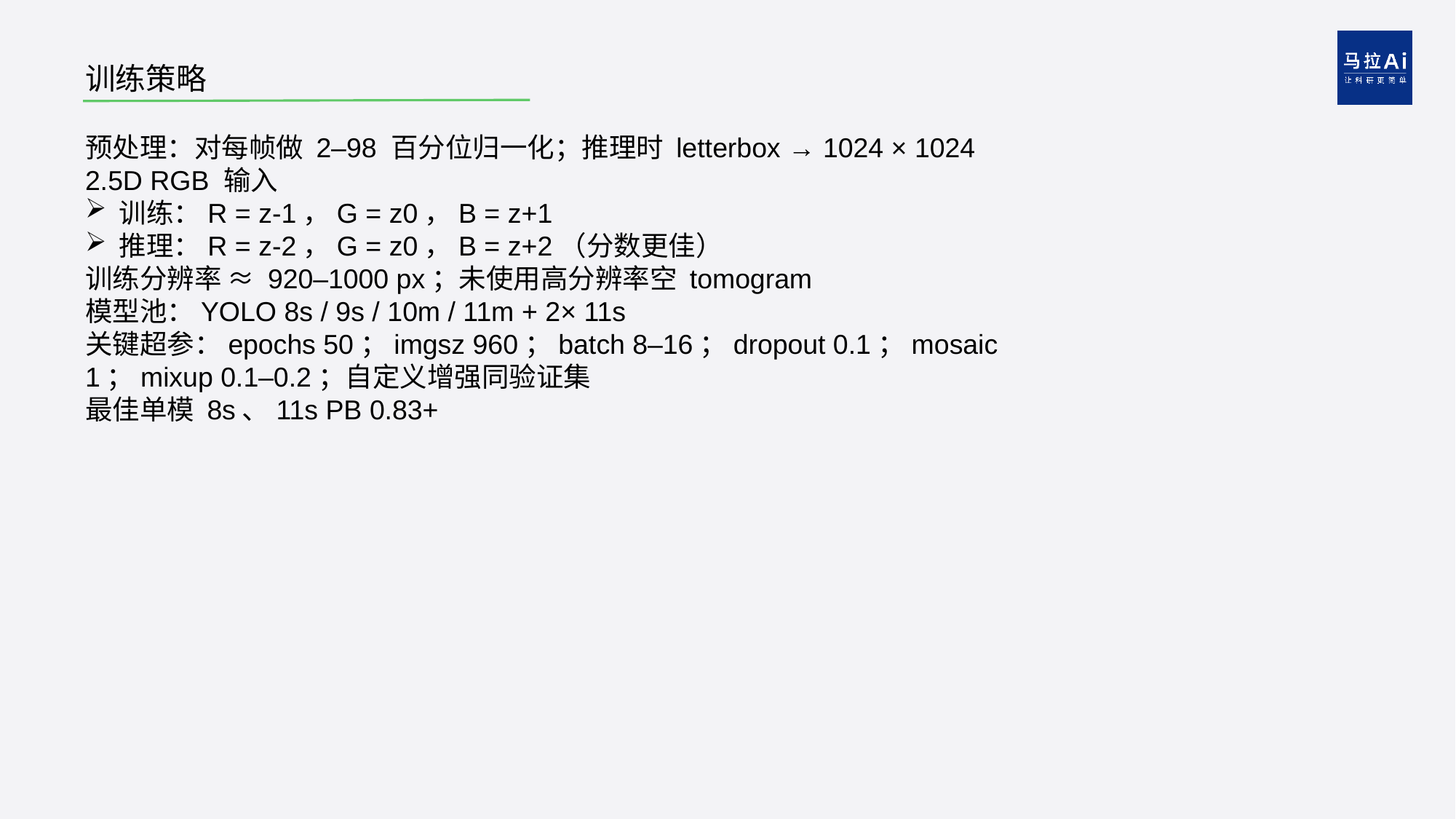

# 训练策略
预处理：对每帧做 2–98 百分位归一化；推理时 letterbox → 1024 × 1024
2.5D RGB 输入
训练：R = z-1，G = z0，B = z+1
推理：R = z-2，G = z0，B = z+2（分数更佳）
训练分辨率 ≈ 920–1000 px；未使用高分辨率空 tomogram
模型池：YOLO 8s / 9s / 10m / 11m + 2× 11s
关键超参：epochs 50；imgsz 960；batch 8–16；dropout 0.1；mosaic 1；mixup 0.1–0.2；自定义增强同验证集
最佳单模 8s、11s PB 0.83+